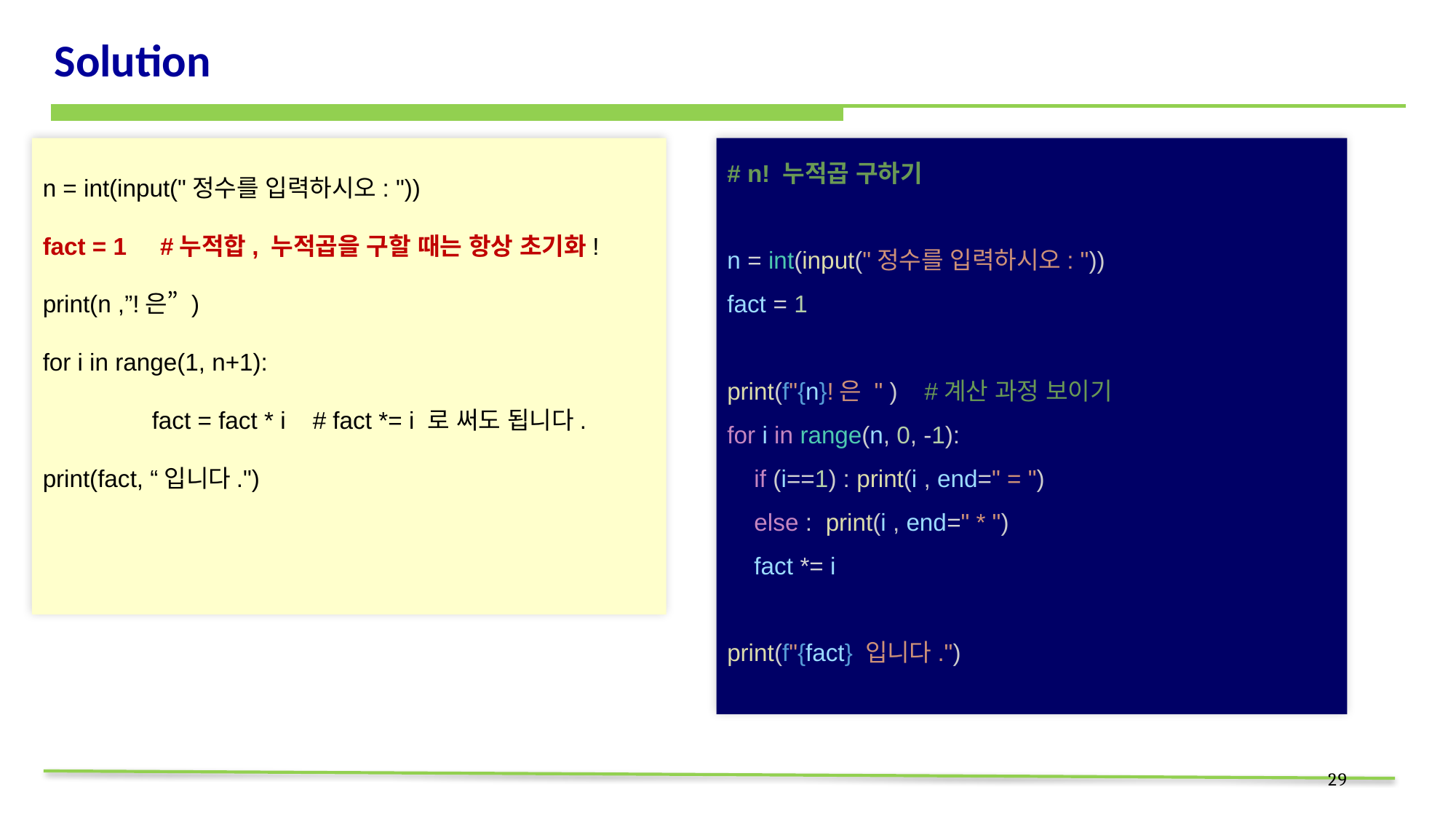

# Solution
n = int(input("정수를 입력하시오: "))
fact = 1     #누적합, 누적곱을 구할 때는 항상 초기화!
print(n ,”!은” )
for i in range(1, n+1):
	fact = fact * i    # fact *= i 로 써도 됩니다.
print(fact, “입니다.")

# n! 누적곱 구하기
n = int(input("정수를 입력하시오: "))
fact = 1
print(f"{n}!은 " )    #계산 과정 보이기
for i in range(n, 0, -1):
    if (i==1) : print(i , end=" = ")
    else :  print(i , end=" * ")
    fact *= i
print(f"{fact} 입니다.")
29